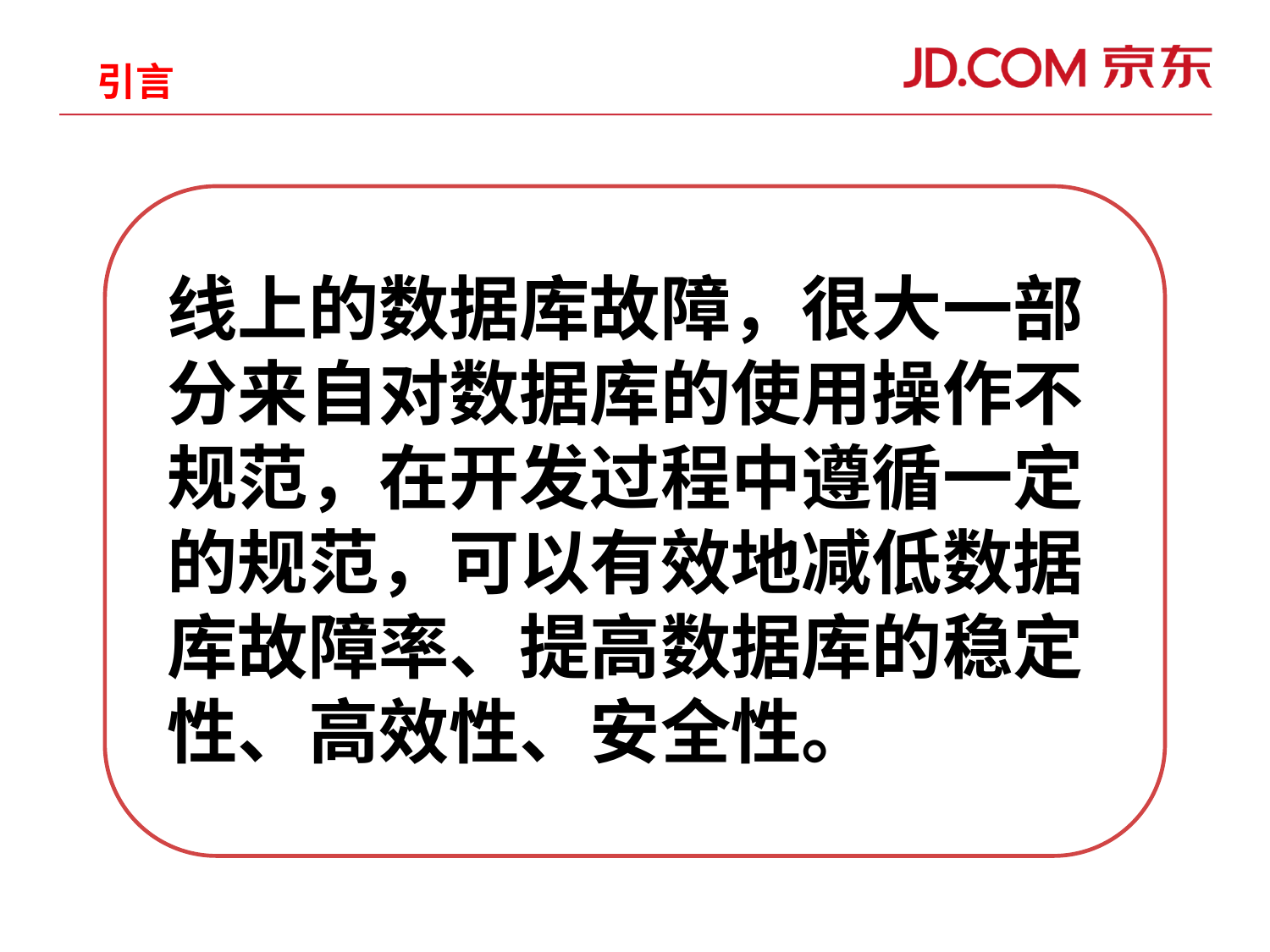

引言

线上的数据库故障，很大一部分来自对数据库的使用操作不规范，在开发过程中遵循一定的规范，可以有效地减低数据库故障率、提高数据库的稳定性、高效性、安全性。